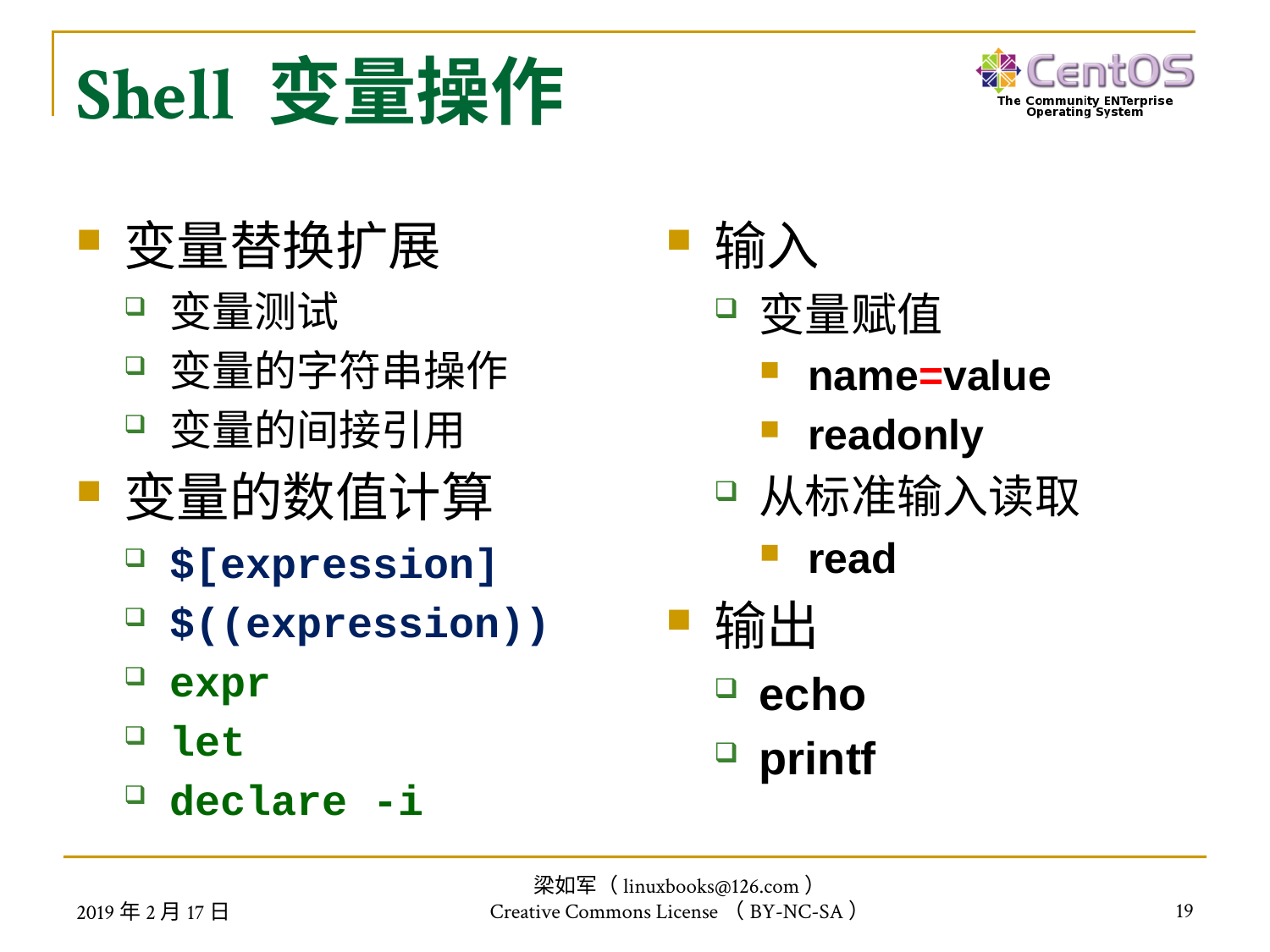

# Shell 变量操作
变量替换扩展
变量测试
变量的字符串操作
变量的间接引用
变量的数值计算
$[expression]
$((expression))
expr
let
declare -i

输入
变量赋值
name=value
readonly
从标准输入读取
read
输出
echo
printf

梁如军（linuxbooks@126.com）
Creative Commons License（BY-NC-SA）
2019年2月17日
19